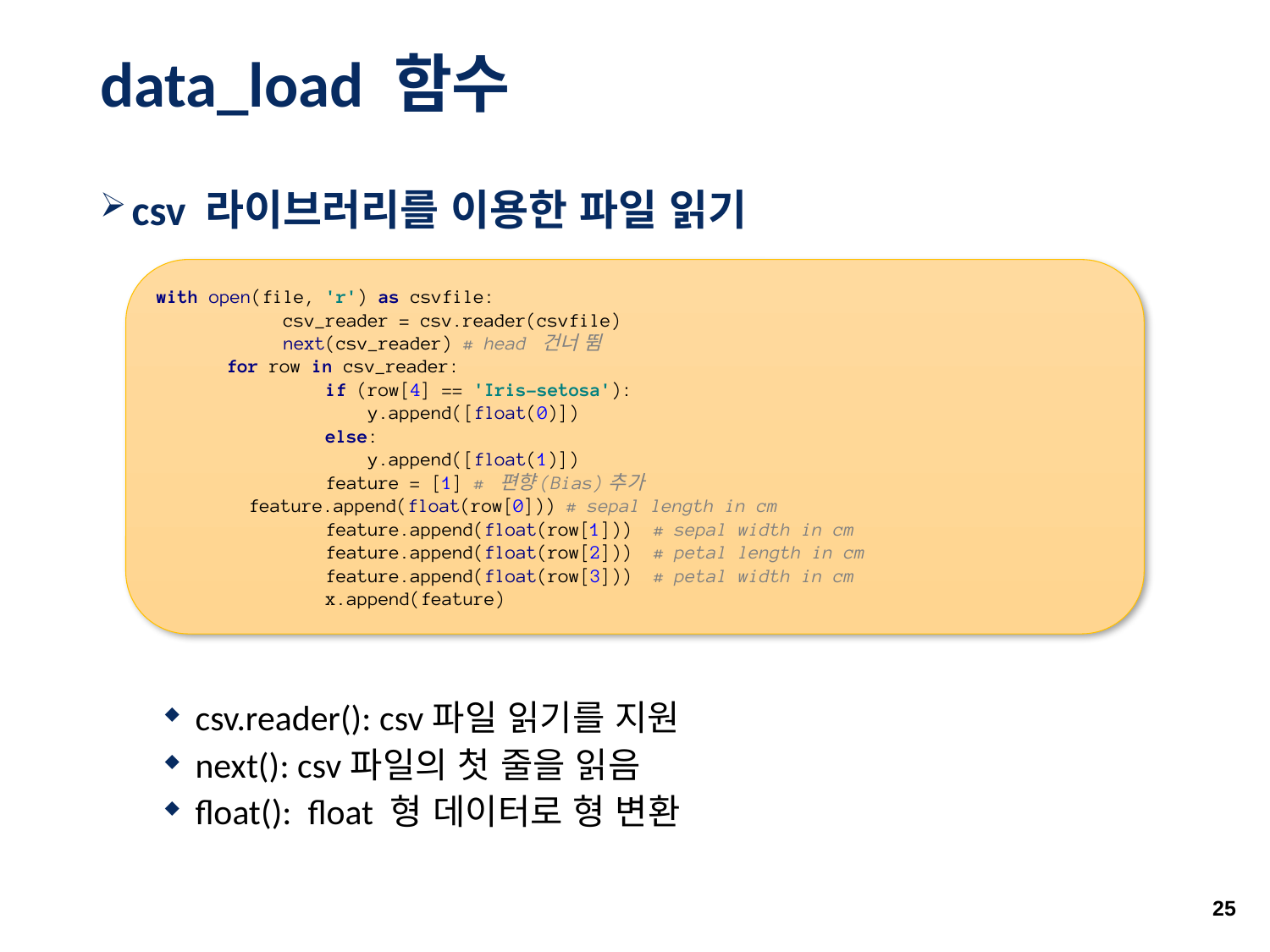

# data_load 함수
csv 라이브러리를 이용한 파일 읽기

csv.reader(): csv파일 읽기를 지원
next(): csv파일의 첫 줄을 읽음
float():  float 형 데이터로 형 변환

with open(file, 'r') as csvfile:
            csv_reader = csv.reader(csvfile)
            next(csv_reader) # head 건너 뜀
            for row in csv_reader:
                if (row[4] == 'Iris-setosa'):
                    y.append([float(0)])
                else:
                    y.append([float(1)])
                feature = [1] # 편향(Bias)추가
                feature.append(float(row[0])) # sepal length in cm
                feature.append(float(row[1]))  # sepal width in cm
                feature.append(float(row[2]))  # petal length in cm
                feature.append(float(row[3]))  # petal width in cm
                x.append(feature)
25